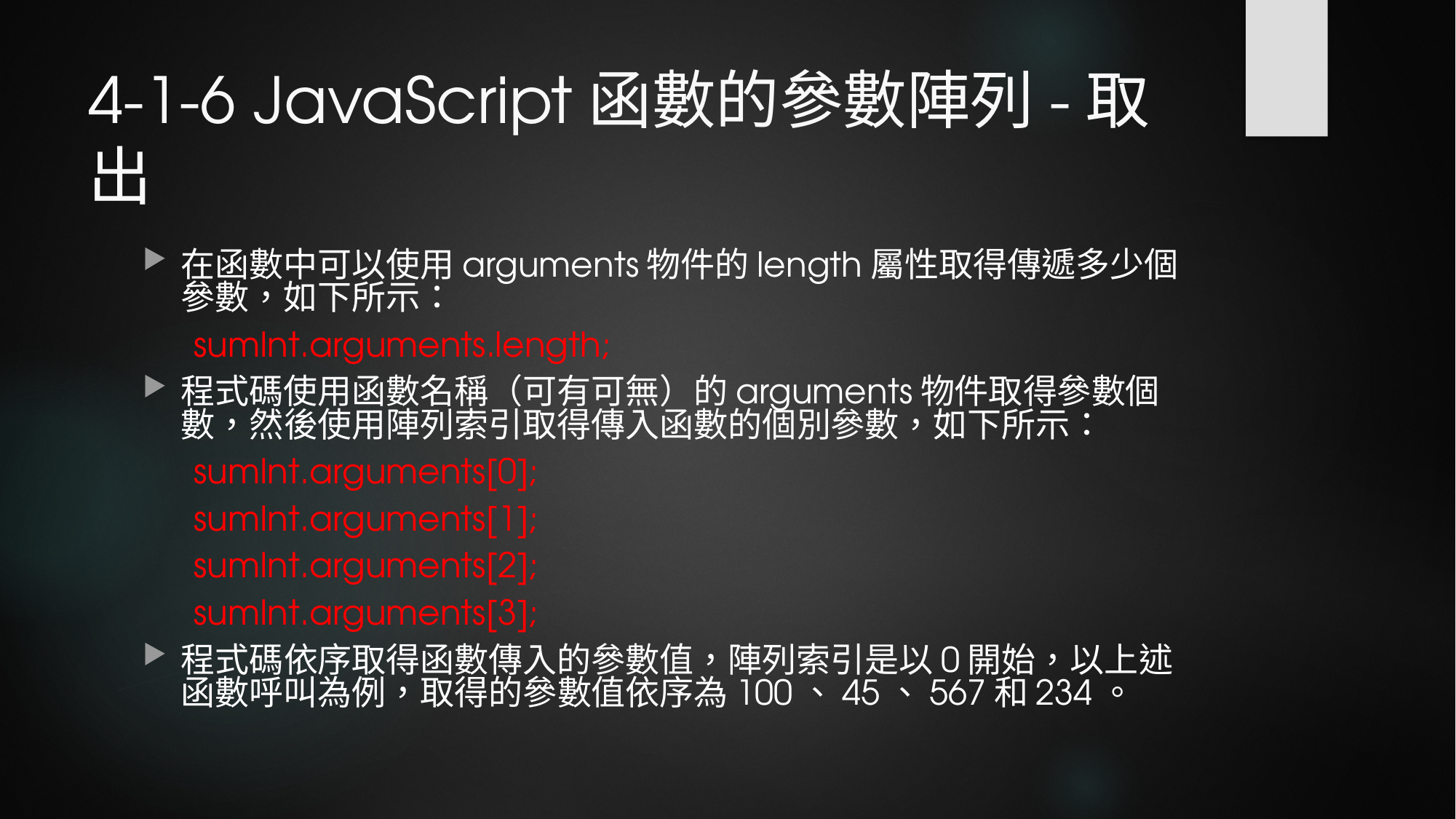

# 4-1-6 JavaScript函數的參數陣列-取出
在函數中可以使用arguments物件的length屬性取得傳遞多少個參數，如下所示：
sumInt.arguments.length;
程式碼使用函數名稱（可有可無）的arguments物件取得參數個數，然後使用陣列索引取得傳入函數的個別參數，如下所示：
sumInt.arguments[0];
sumInt.arguments[1];
sumInt.arguments[2];
sumInt.arguments[3];
程式碼依序取得函數傳入的參數值，陣列索引是以0開始，以上述函數呼叫為例，取得的參數值依序為100、45、567和234。